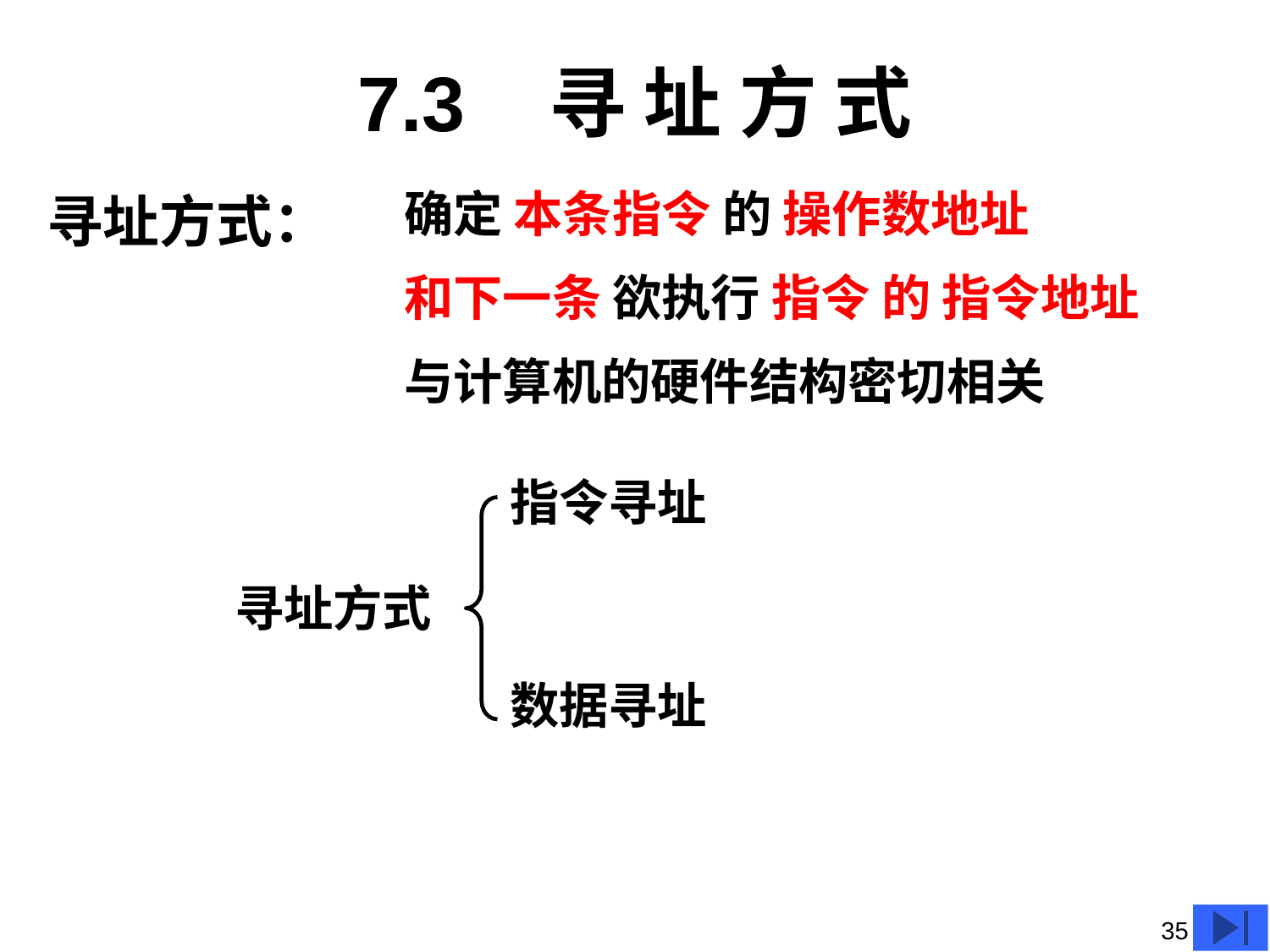

# 7.3   寻 址 方 式
确定 本条指令 的 操作数地址
和下一条 欲执行 指令 的 指令地址
与计算机的硬件结构密切相关
寻址方式：
指令寻址
数据寻址

寻址方式

35